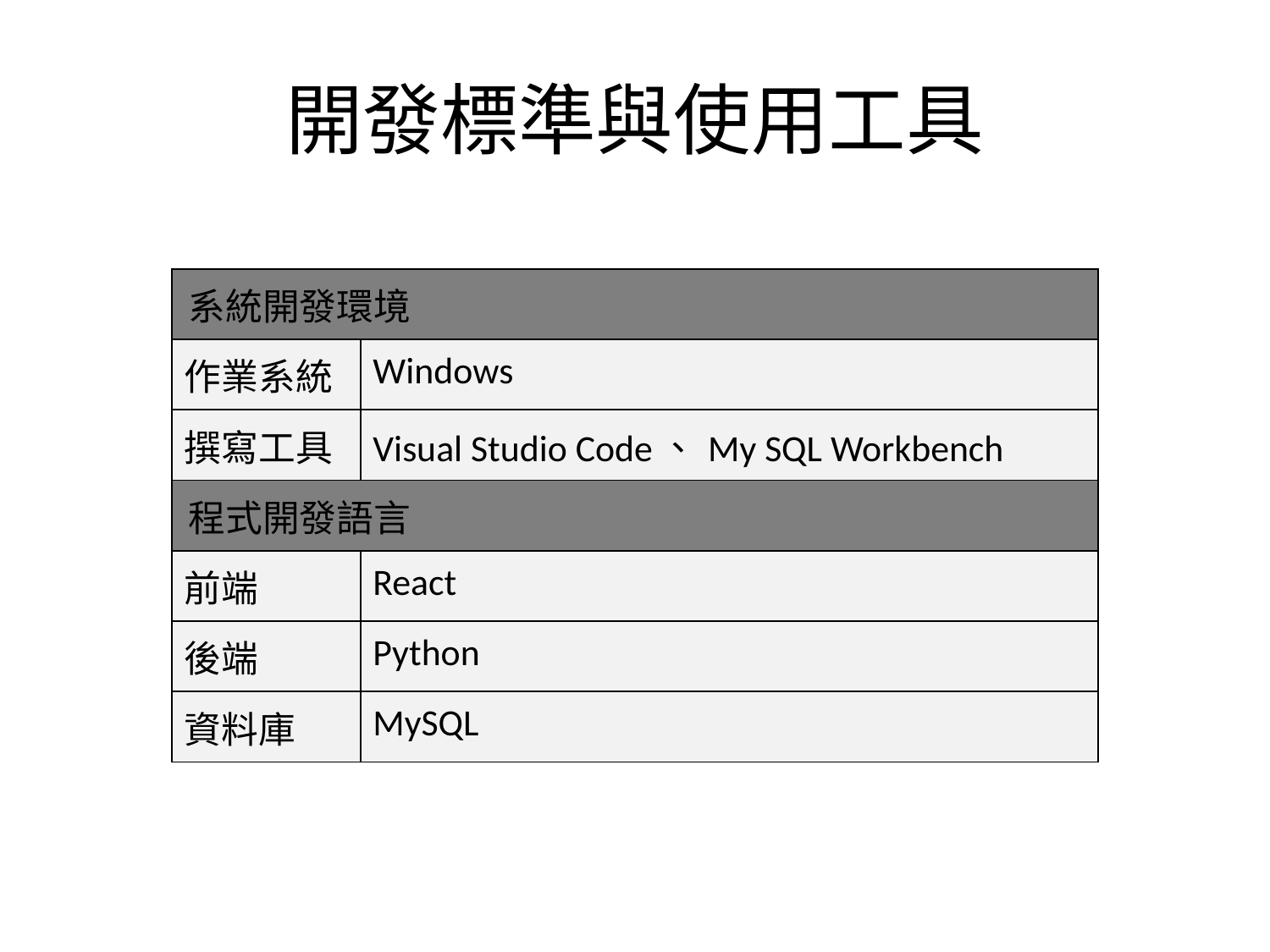

# 開發標準與使用工具
| 系統開發環境 |  |
| --- | --- |
| 作業系統 | Windows |
| 撰寫工具 | Visual Studio Code、My SQL Workbench |
| 程式開發語言 |  |
| 前端 | React |
| 後端 | Python |
| 資料庫 | MySQL |